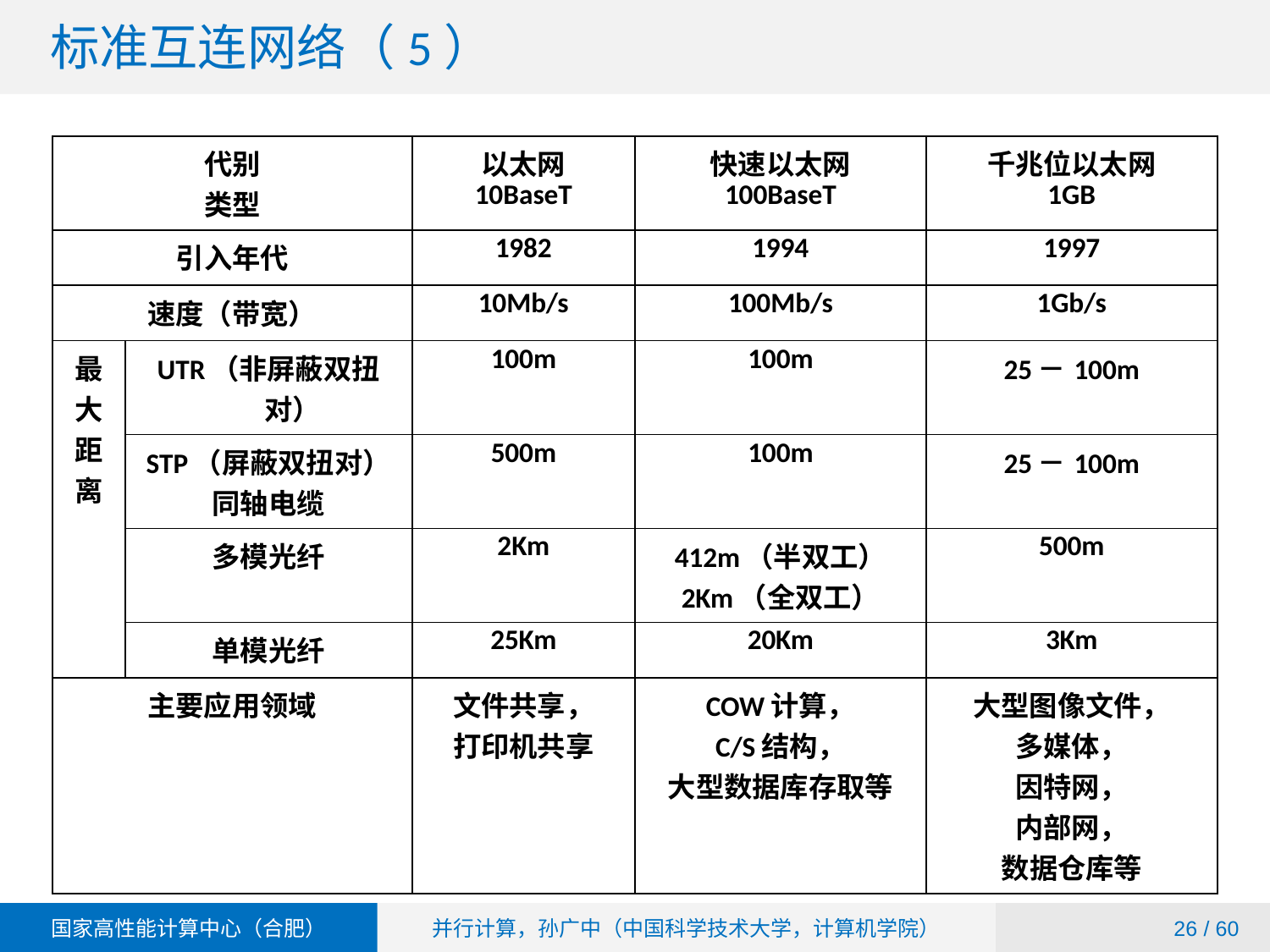

# 标准互连网络（5）
| 代别 类型 |  | 以太网 10BaseT | 快速以太网 100BaseT | 千兆位以太网 1GB |
| --- | --- | --- | --- | --- |
| 引入年代 |  | 1982 | 1994 | 1997 |
| 速度（带宽） |  | 10Mb/s | 100Mb/s | 1Gb/s |
| 最 大 距 离 | UTR（非屏蔽双扭对） | 100m | 100m | 25－100m |
|  | STP（屏蔽双扭对） 同轴电缆 | 500m | 100m | 25－100m |
|  | 多模光纤 | 2Km | 412m（半双工） 2Km（全双工） | 500m |
|  | 单模光纤 | 25Km | 20Km | 3Km |
| 主要应用领域 |  | 文件共享， 打印机共享 | COW计算， C/S结构， 大型数据库存取等 | 大型图像文件， 多媒体， 因特网， 内部网， 数据仓库等 |

26 / 60